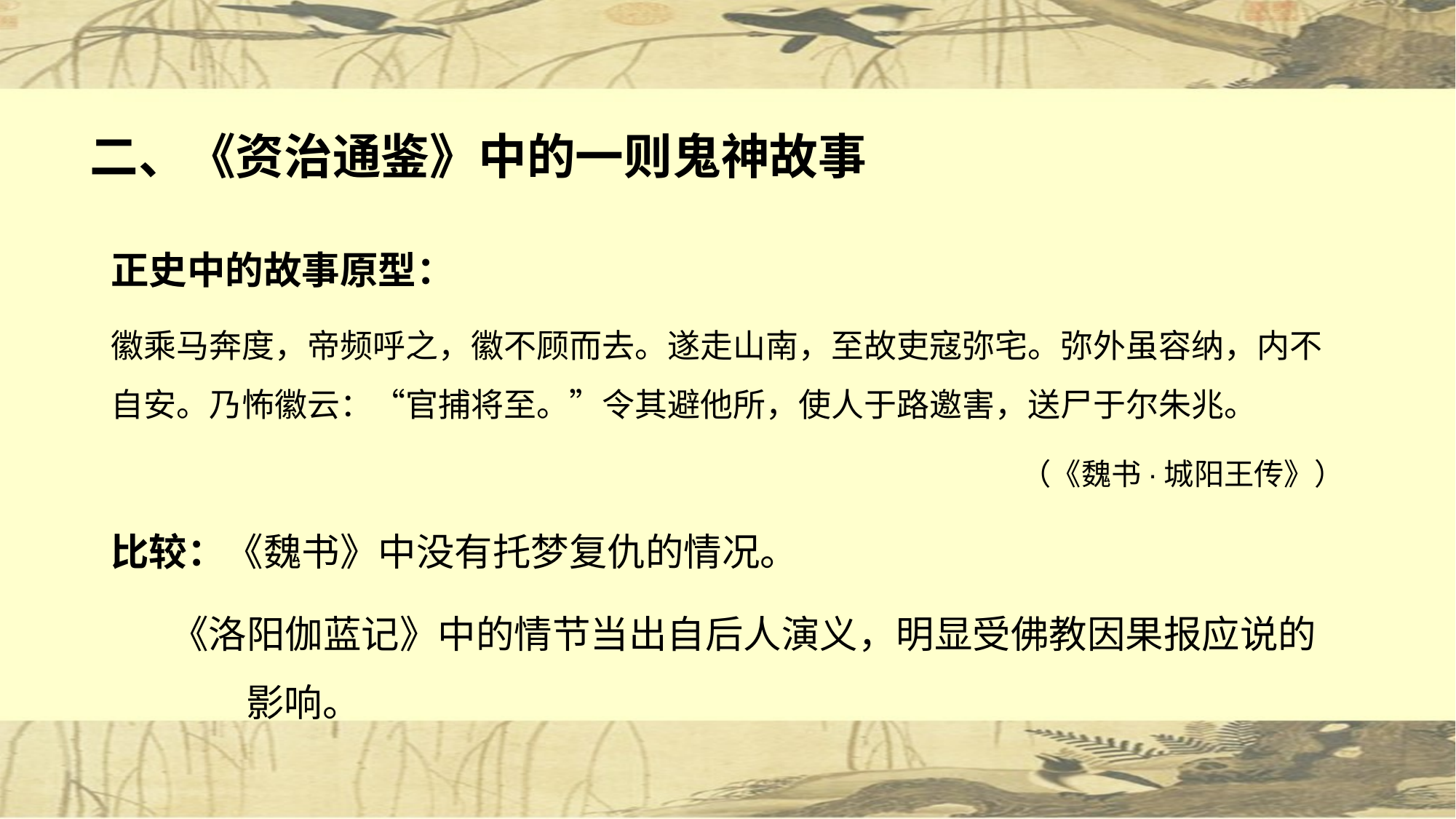

二、《资治通鉴》中的一则鬼神故事
正史中的故事原型：
徽乘马奔度，帝频呼之，徽不顾而去。遂走山南，至故吏寇弥宅。弥外虽容纳，内不自安。乃怖徽云：“官捕将至。”令其避他所，使人于路邀害，送尸于尔朱兆。
（《魏书·城阳王传》）
比较：《魏书》中没有托梦复仇的情况。
      《洛阳伽蓝记》中的情节当出自后人演义，明显受佛教因果报应说的影响。